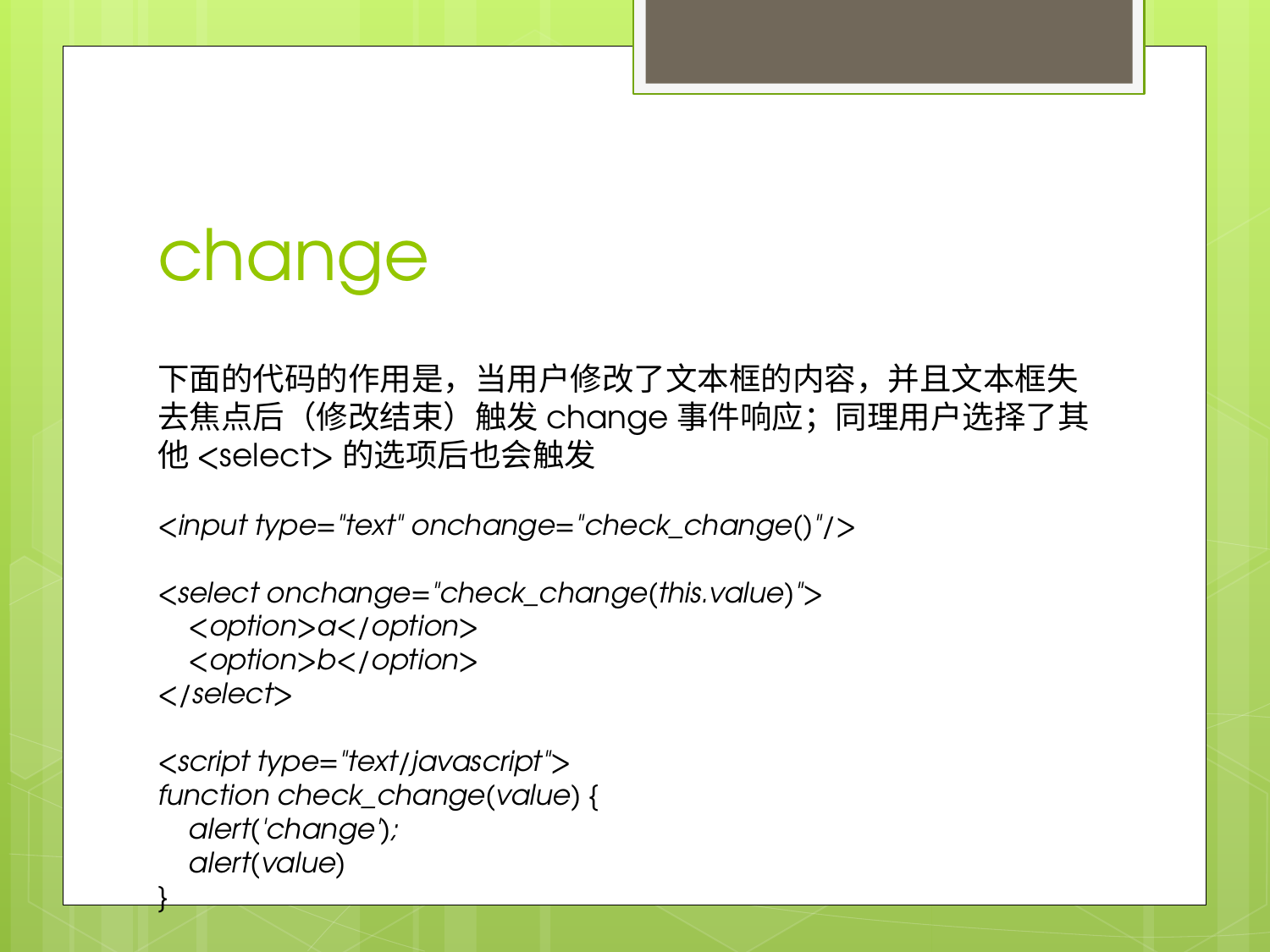

# change
下面的代码的作用是，当用户修改了文本框的内容，并且文本框失去焦点后（修改结束）触发change事件响应；同理用户选择了其他<select>的选项后也会触发

<input type="text" onchange="check_change()"/>

<select onchange="check_change(this.value)">
    <option>a</option>
    <option>b</option>
</select>

<script type="text/javascript">
function check_change(value) {
    alert('change');
    alert(value)
}